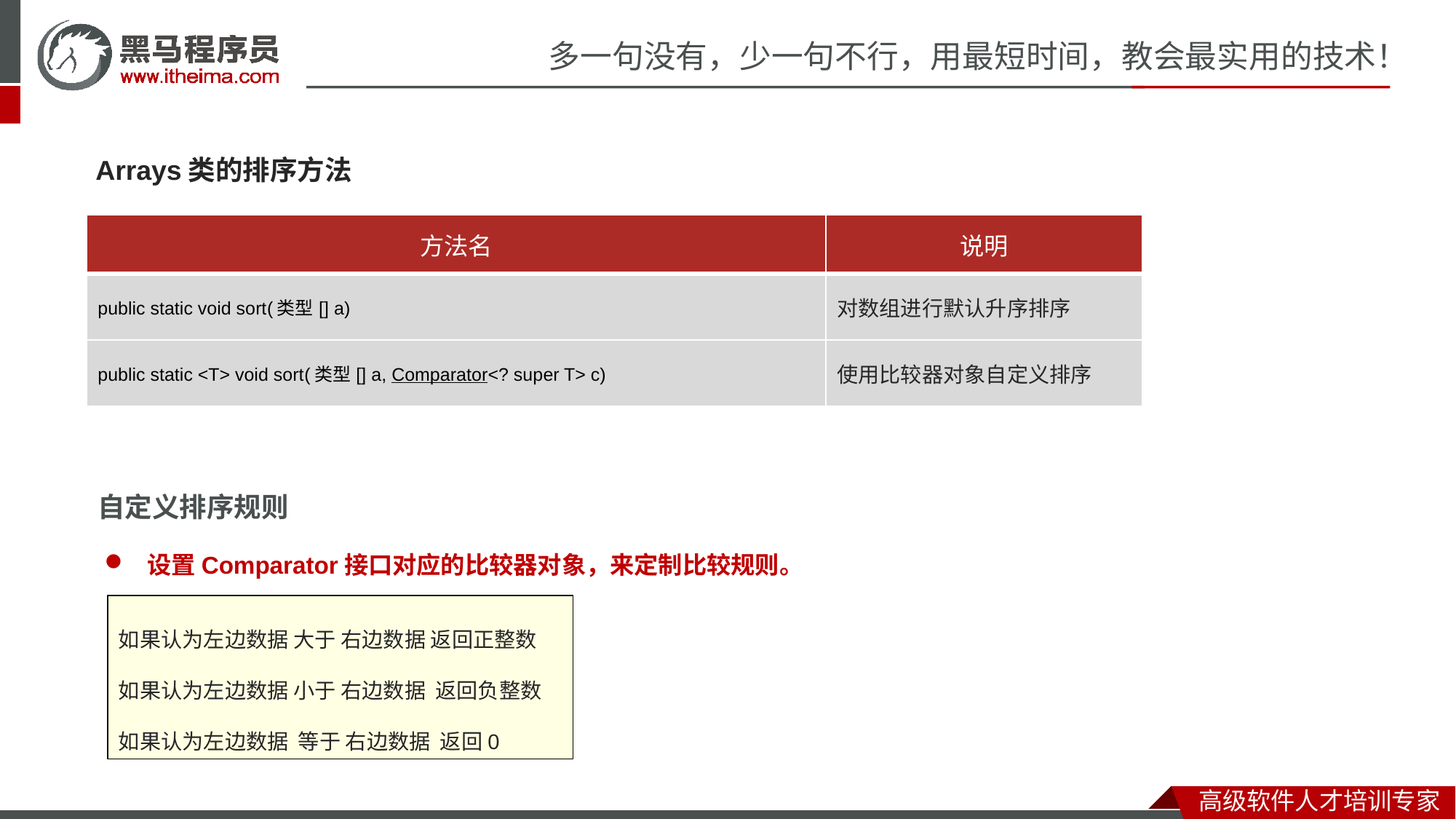

Arrays类的排序方法
| 方法名 | 说明 |
| --- | --- |
| public static void sort​(类型[] a) | 对数组进行默认升序排序 |
| public static <T> void sort​(类型[] a, Comparator<? super T> c) | 使用比较器对象自定义排序 |
自定义排序规则
设置Comparator接口对应的比较器对象，来定制比较规则。
如果认为左边数据 大于 右边数据 返回正整数
如果认为左边数据 小于 右边数据  返回负整数
如果认为左边数据  等于 右边数据  返回0